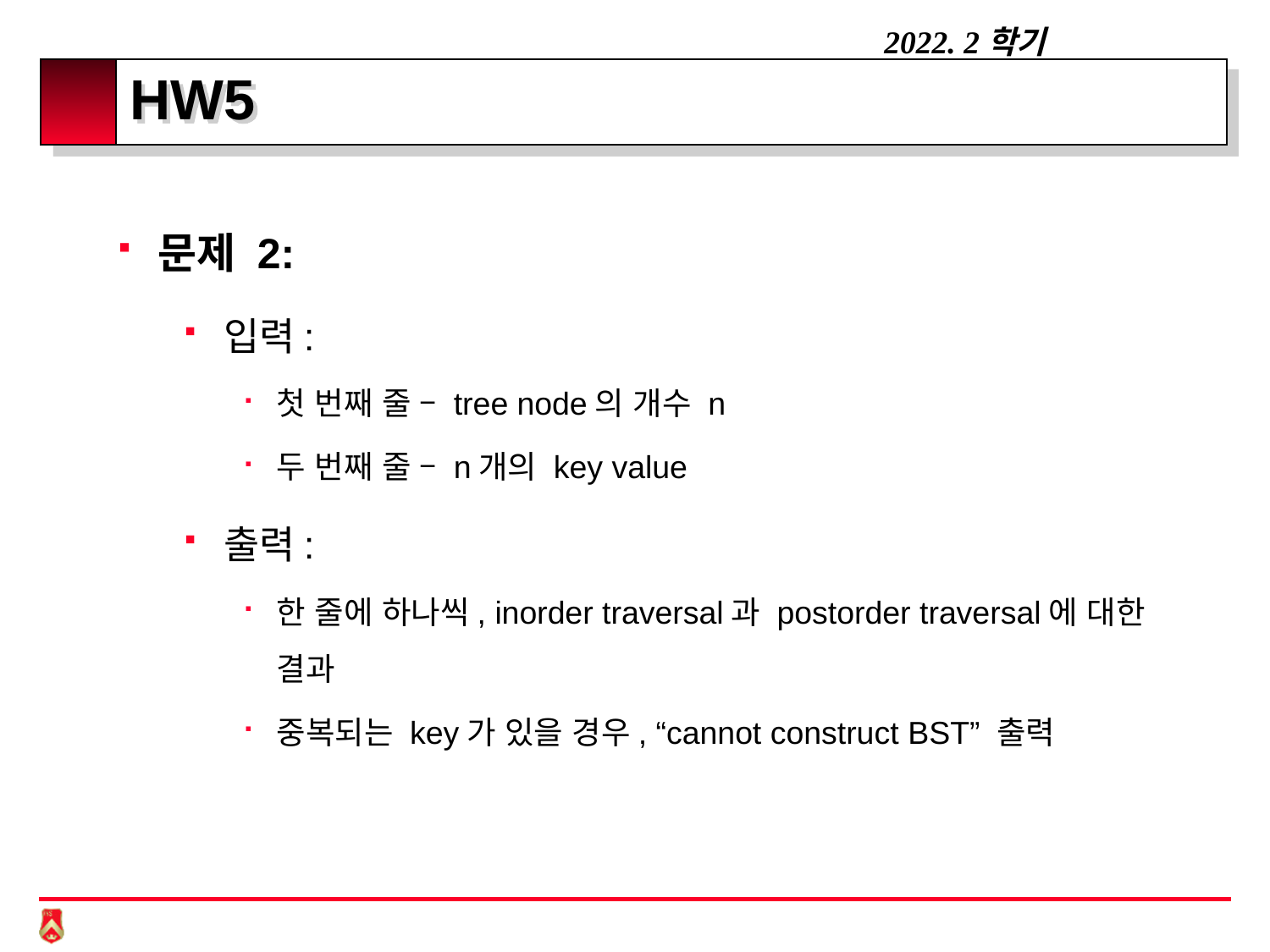

# HW5

문제 2:
입력:
첫 번째 줄 – tree node의 개수 n
두 번째 줄 – n개의 key value
출력:
한 줄에 하나씩, inorder traversal과 postorder traversal에 대한 결과
중복되는 key가 있을 경우, “cannot construct BST” 출력